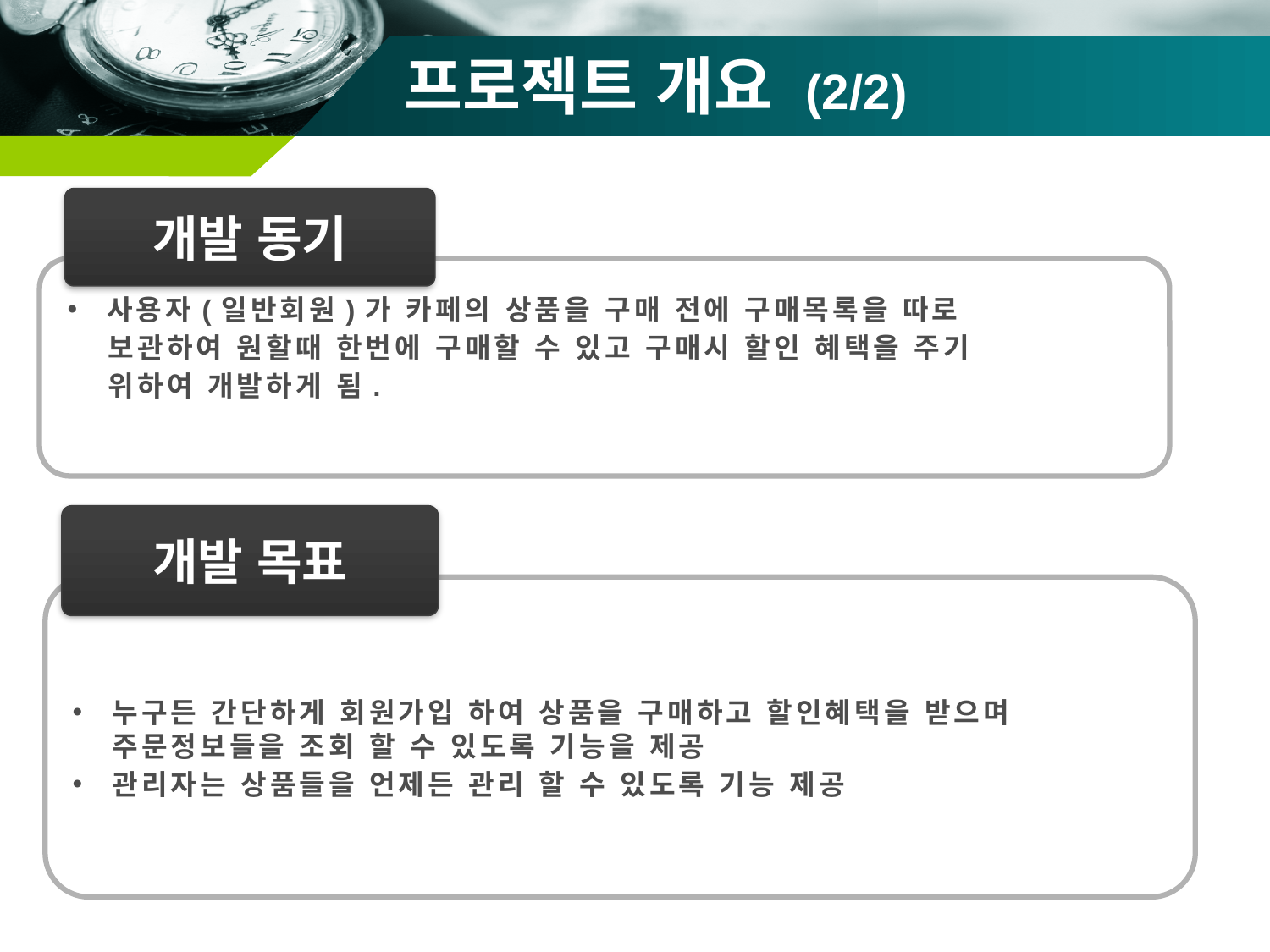

# 프로젝트 개요 (2/2)
개발 동기

사용자(일반회원)가 카페의 상품을 구매 전에 구매목록을 따로
   보관하여 원할때 한번에 구매할 수 있고 구매시 할인 혜택을 주기
   위하여 개발하게 됨.

개발 목표

누구든 간단하게 회원가입 하여 상품을 구매하고 할인혜택을 받으며 주문정보들을 조회 할 수 있도록 기능을 제공
관리자는 상품들을 언제든 관리 할 수 있도록 기능 제공